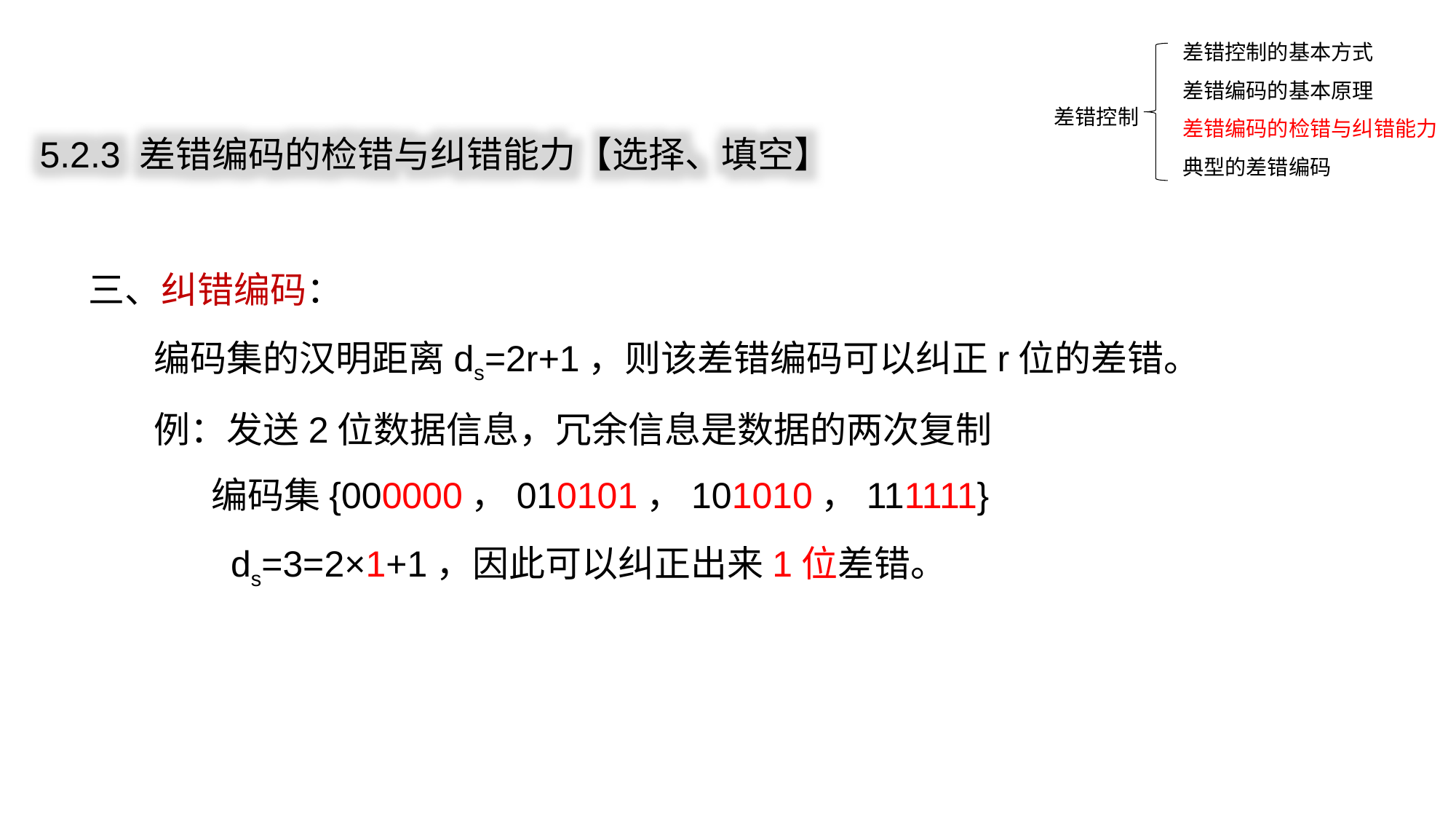

差错控制的基本方式
差错编码的基本原理
差错编码的检错与纠错能力
典型的差错编码

5.2.3 差错编码的检错与纠错能力【选择、填空】
差错控制
三、纠错编码：
       编码集的汉明距离ds=2r+1，则该差错编码可以纠正r位的差错。
       例：发送2位数据信息，冗余信息是数据的两次复制
              编码集{000000，010101，101010，111111}
              ds=3=2×1+1，因此可以纠正出来1位差错。